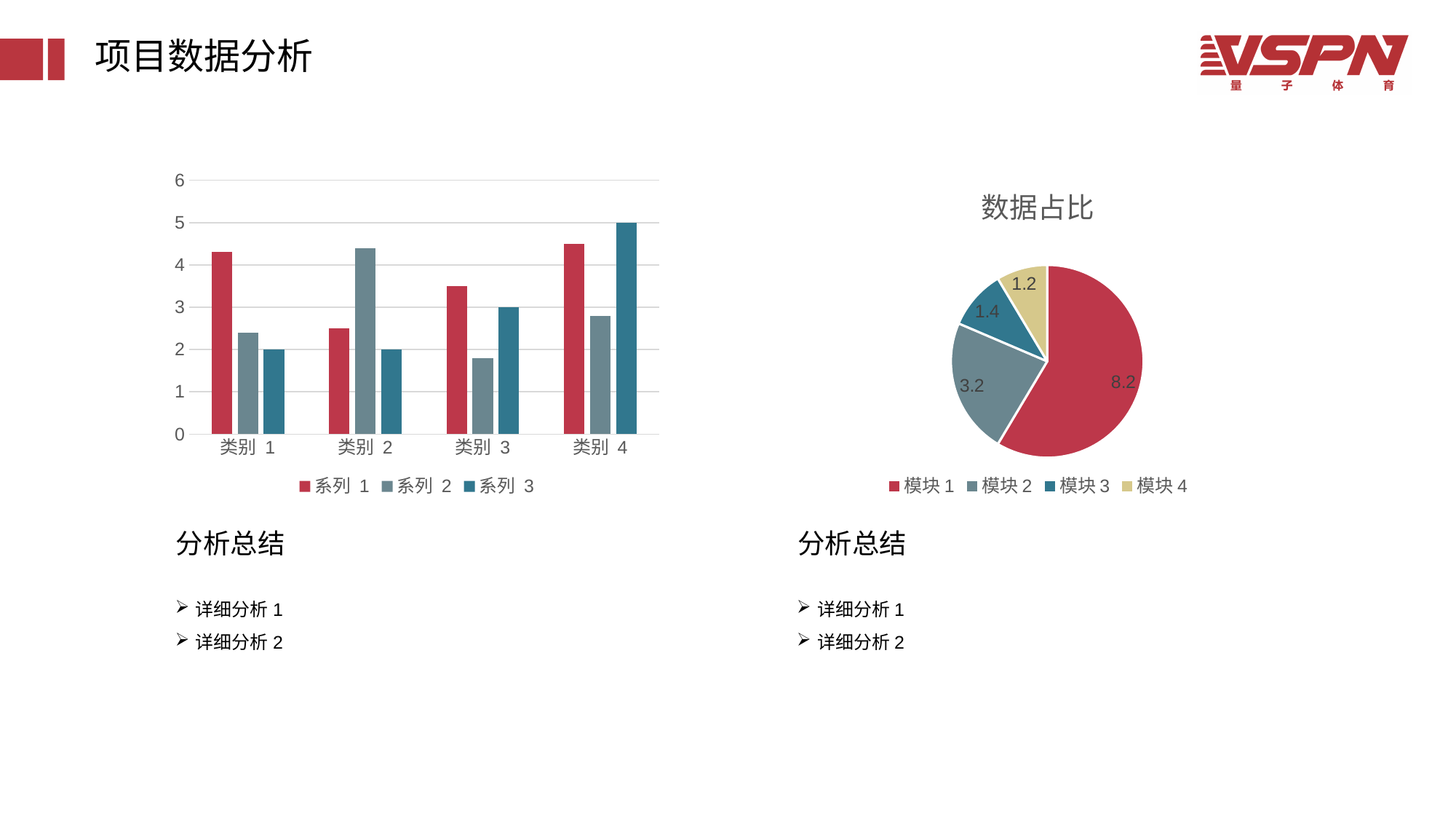

项目数据分析

### Chart

| Category | 系列 1 | 系列 2 | 系列 3 |
|---|---|---|---|
| 类别 1 | 4.3 | 2.4 | 2.0 |
| 类别 2 | 2.5 | 4.4 | 2.0 |
| 类别 3 | 3.5 | 1.8 | 3.0 |
| 类别 4 | 4.5 | 2.8 | 5.0 |

### Chart: 数据占比

| Category | 销售额 |
|---|---|
| 模块1 | 8.2 |
| 模块2 | 3.2 |
| 模块3 | 1.4 |
| 模块4 | 1.2 |
分析总结
分析总结
详细分析1
详细分析2
详细分析1
详细分析2